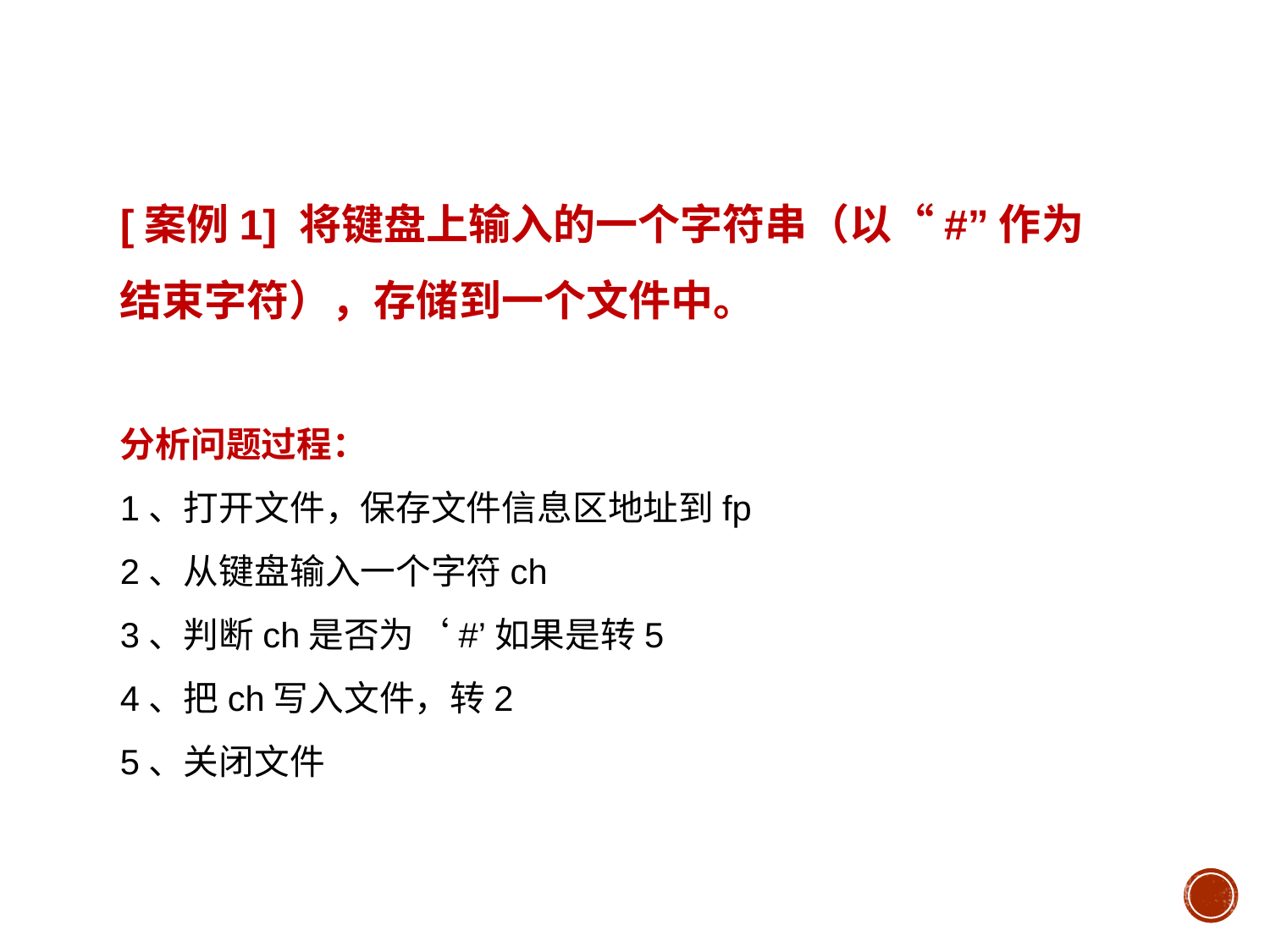

[案例1] 将键盘上输入的一个字符串（以“#”作为结束字符），存储到一个文件中。

分析问题过程：
1、打开文件，保存文件信息区地址到fp
2、从键盘输入一个字符ch
3、判断ch是否为‘#’如果是转5
4、把ch写入文件，转2
5、关闭文件

27